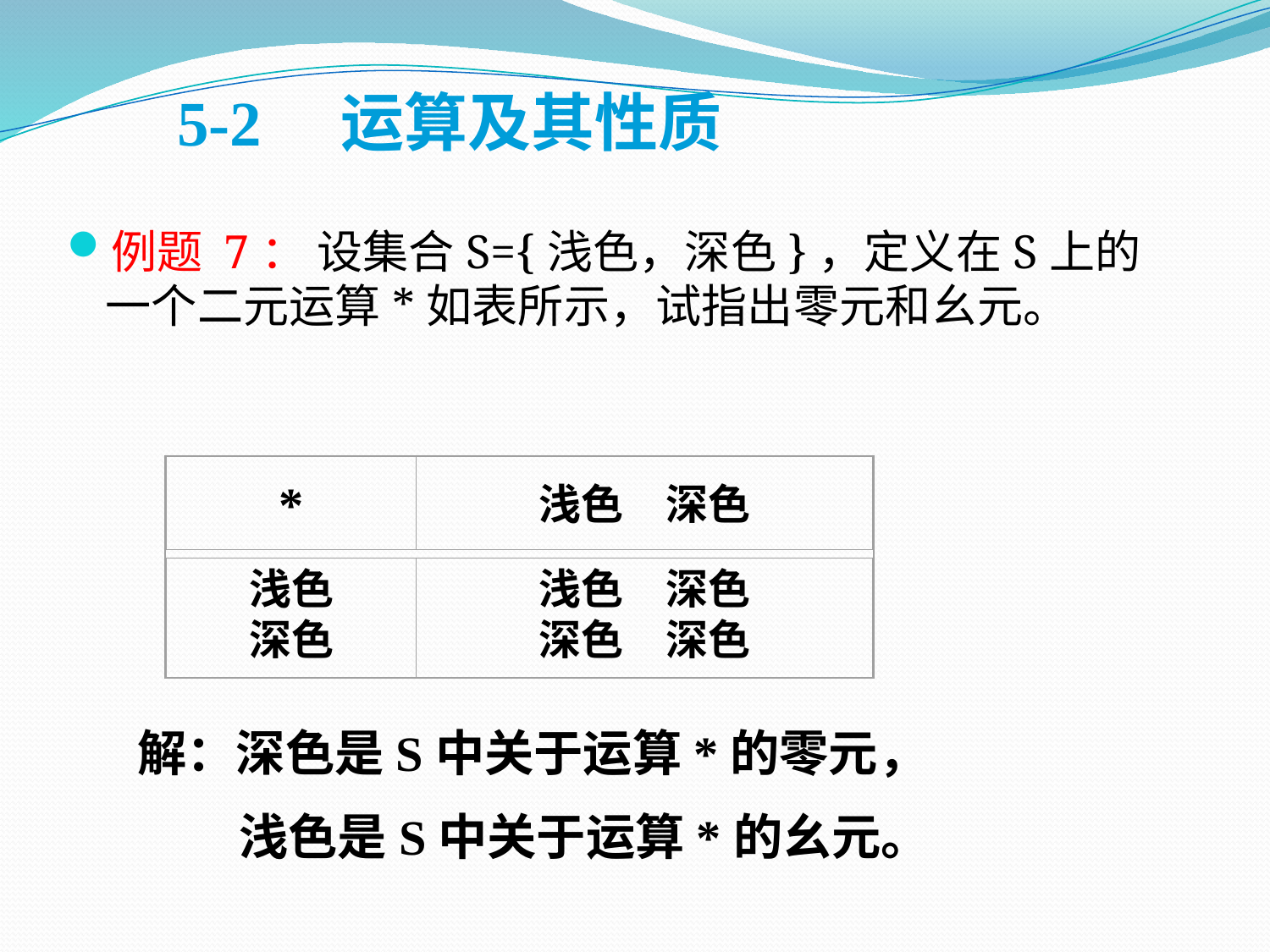

5-2　运算及其性质
例题 7： 设集合S={浅色，深色}，定义在S上的一个二元运算*如表所示，试指出零元和幺元。

*

浅色　深色

浅色
深色

浅色　深色
深色　深色

解：深色是S中关于运算*的零元，
        浅色是S中关于运算*的幺元。